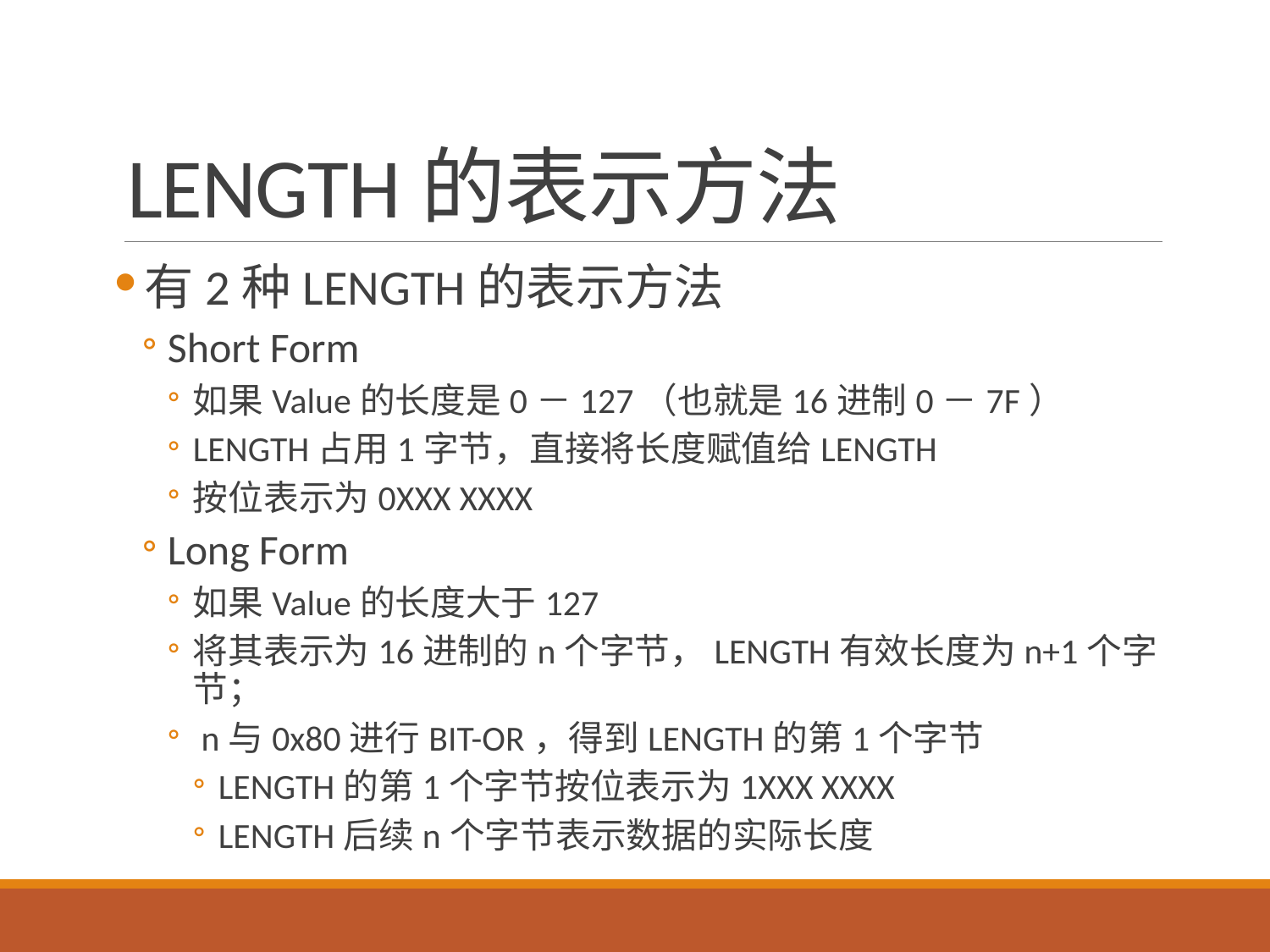

# LENGTH的表示方法
有2种LENGTH的表示方法
Short Form
如果Value的长度是0－127（也就是16进制0－7F）
LENGTH占用1字节，直接将长度赋值给LENGTH
按位表示为0XXX XXXX
Long Form
如果Value的长度大于127
将其表示为16进制的n个字节，LENGTH有效长度为n+1个字节；
 n与0x80进行BIT-OR，得到LENGTH的第1个字节
LENGTH的第1个字节按位表示为1XXX XXXX
LENGTH后续n个字节表示数据的实际长度

49